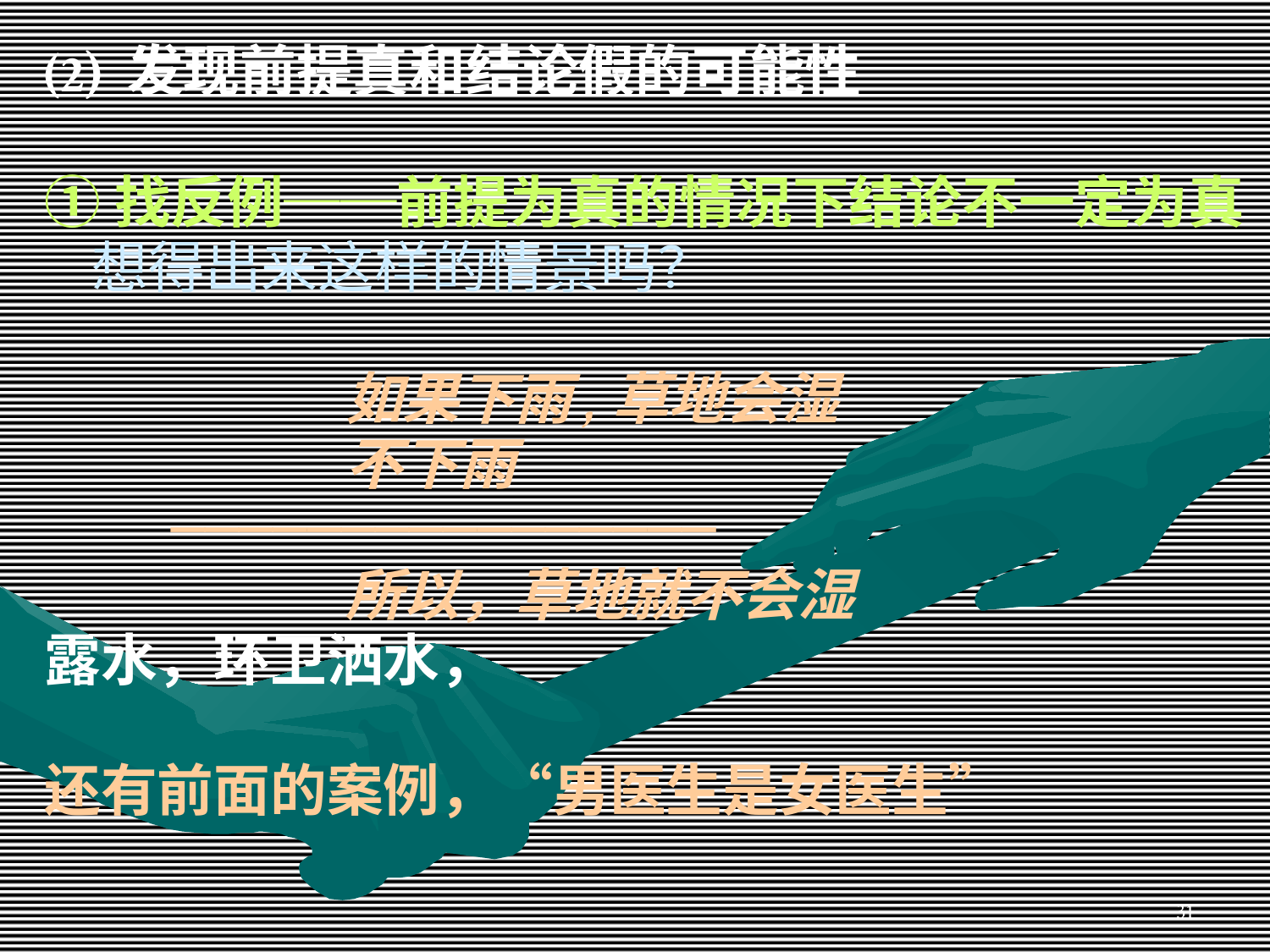

(2) 发现前提真和结论假的可能性

①找反例──前提为真的情况下结论不一定为真
	想得出来这样的情景吗？

　　　　	如果下雨,草地会湿
			不下雨
            ────────────────
			所以，草地就不会湿
露水，环卫洒水，

还有前面的案例，“男医生是女医生”
31